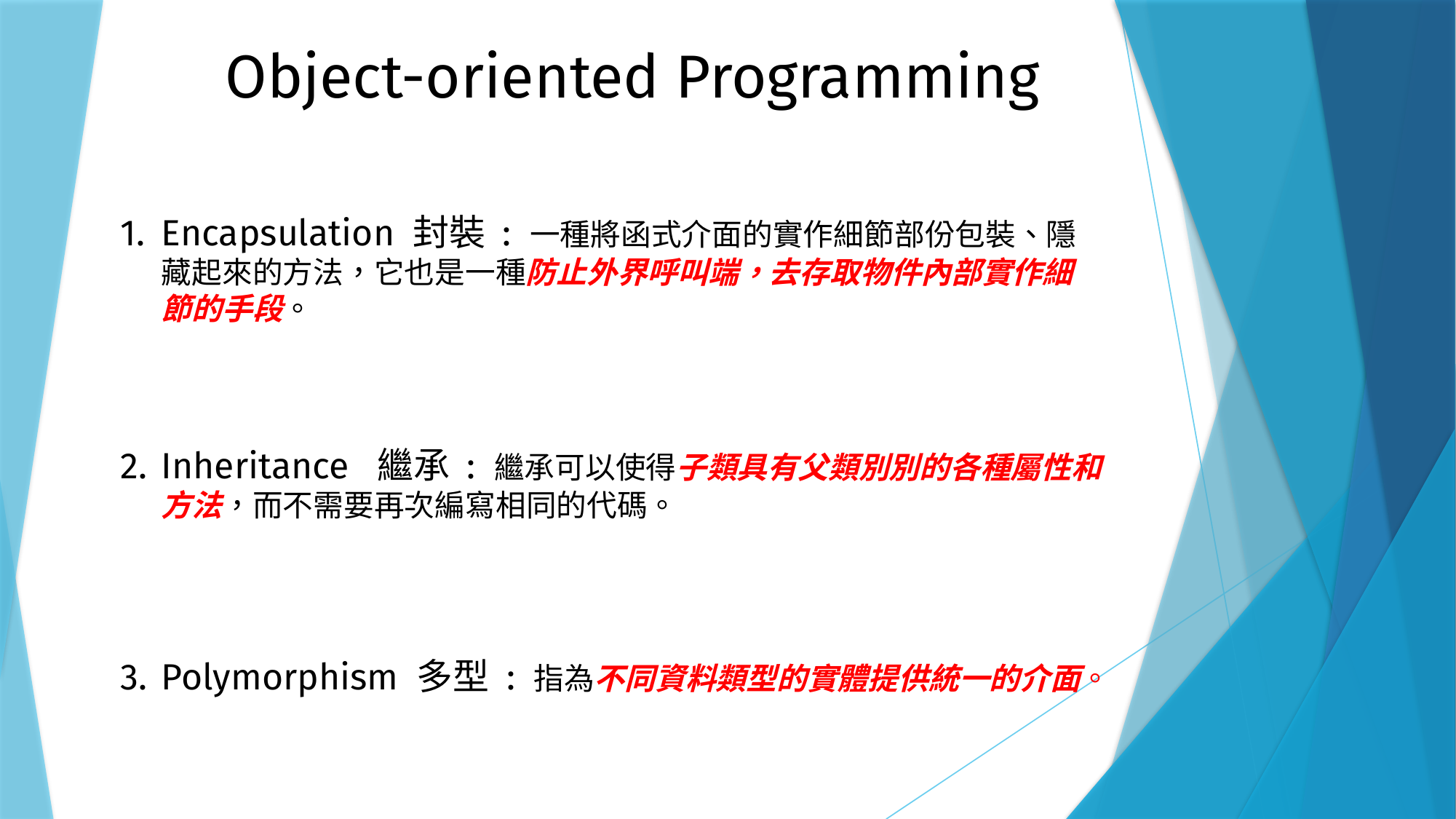

Object-oriented Programming
Encapsulation 封裝 : 一種將函式介面的實作細節部份包裝、隱藏起來的方法，它也是一種防止外界呼叫端，去存取物件內部實作細節的手段。

Inheritance  繼承 : 繼承可以使得子類具有父類別別的各種屬性和方法，而不需要再次編寫相同的代碼。

Polymorphism 多型 : 指為不同資料類型的實體提供統一的介面。